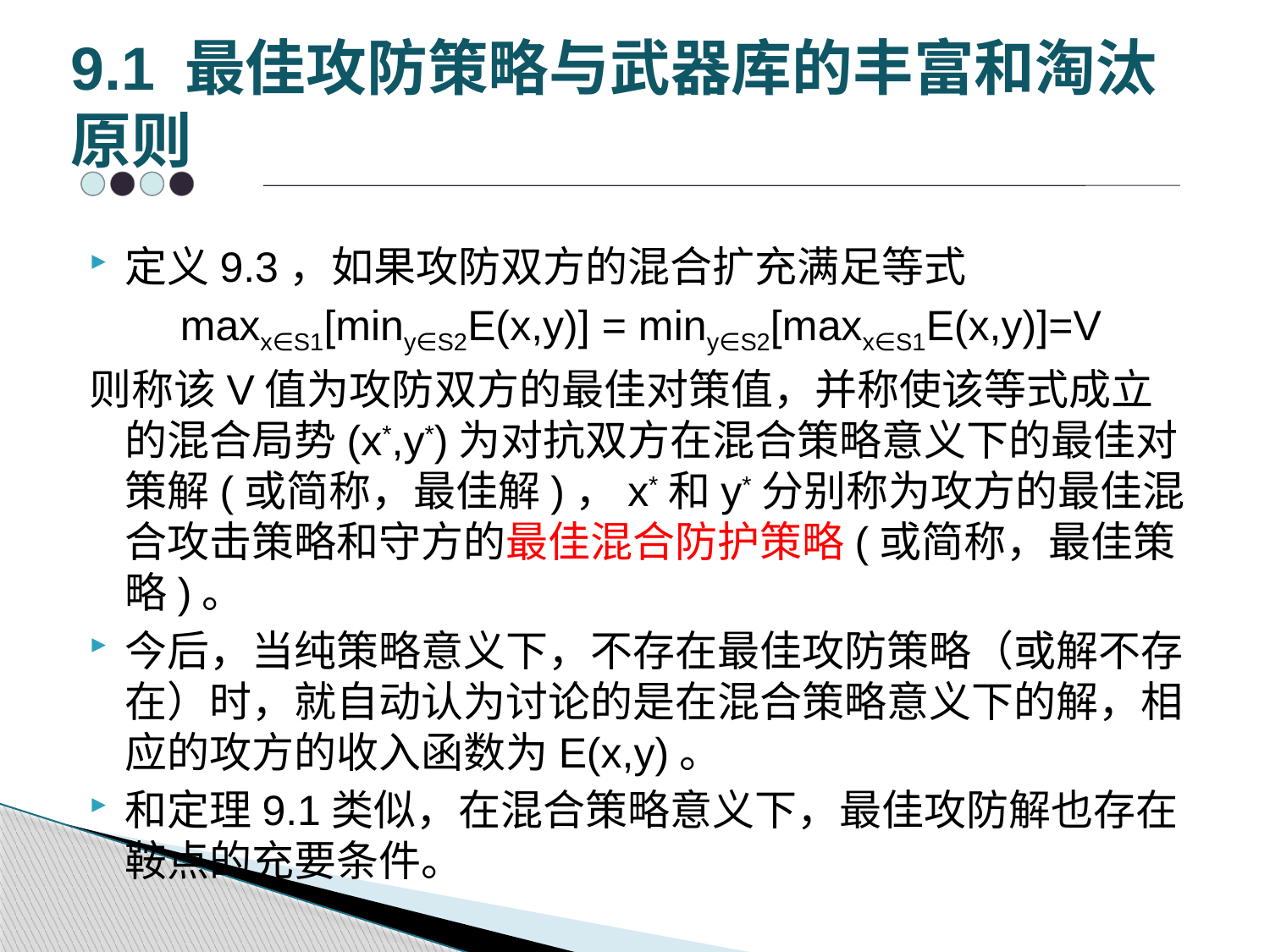

# 9.1 最佳攻防策略与武器库的丰富和淘汰原则

定义9.3，如果攻防双方的混合扩充满足等式
maxx∈S1[miny∈S2E(x,y)] = miny∈S2[maxx∈S1E(x,y)]=V
则称该V值为攻防双方的最佳对策值，并称使该等式成立的混合局势(x*,y*)为对抗双方在混合策略意义下的最佳对策解(或简称，最佳解)，x*和y*分别称为攻方的最佳混合攻击策略和守方的最佳混合防护策略(或简称，最佳策略)。
今后，当纯策略意义下，不存在最佳攻防策略（或解不存在）时，就自动认为讨论的是在混合策略意义下的解，相应的攻方的收入函数为E(x,y)。
和定理9.1类似，在混合策略意义下，最佳攻防解也存在鞍点的充要条件。